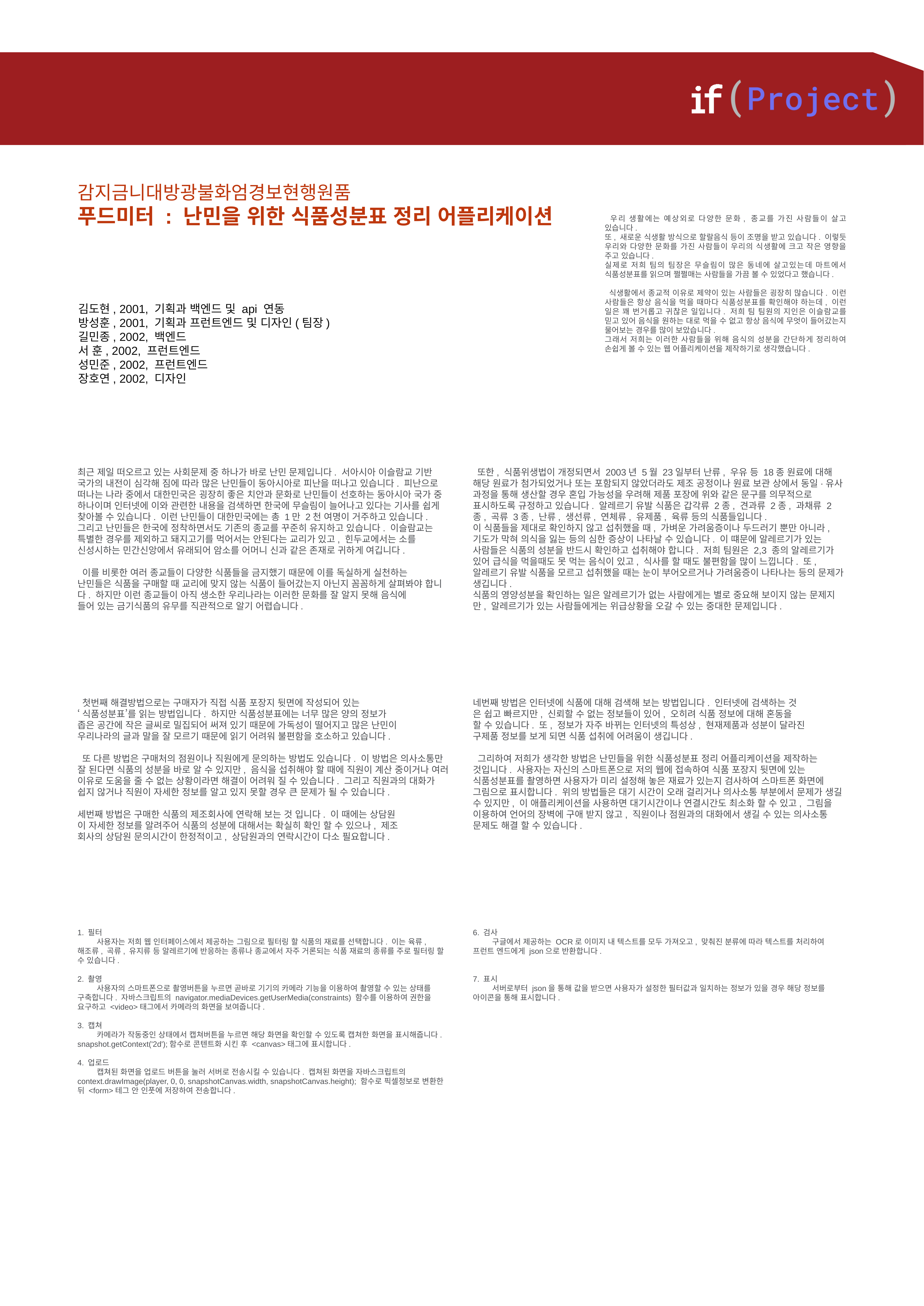

# 감지금니대방광불화엄경보현행원품 푸드미터 : 난민을 위한 식품성분표 정리 어플리케이션

 우리 생활에는 예상외로 다양한 문화, 종교를 가진 사람들이 살고 있습니다.
또, 새로운 식생활 방식으로 할랄음식 등이 조명을 받고 있습니다. 이렇듯 우리와 다양한 문화를 가진 사람들이 우리의 식생활에 크고 작은 영향을 주고 있습니다.
실제로 저희 팀의 팀장은 무슬림이 많은 동네에 살고있는데 마트에서 식품성분표를 읽으며 쩔쩔매는 사람들을 가끔 볼 수 있었다고 했습니다.

 식생활에서 종교적 이유로 제약이 있는 사람들은 굉장히 많습니다. 이런 사람들은 항상 음식을 먹을 때마다 식품성분표를 확인해야 하는데, 이런 일은 꽤 번거롭고 귀찮은 일입니다. 저희 팀 팀원의 지인은 이슬람교를 믿고 있어 음식을 원하는 대로 먹을 수 없고 항상 음식에 무엇이 들어갔는지 물어보는 경우를 많이 보았습니다.
그래서 저희는 이러한 사람들을 위해 음식의 성분을 간단하게 정리하여 손쉽게 볼 수 있는 웹 어플리케이션을 제작하기로 생각했습니다.

김도현, 2001, 기획과 백엔드 및 api 연동
방성훈, 2001, 기획과 프런트엔드 및 디자인(팀장)
길민종, 2002, 백엔드
서 훈, 2002, 프런트엔드
성민준, 2002, 프런트엔드
장호연, 2002, 디자인

최근 제일 떠오르고 있는 사회문제 중 하나가 바로 난민 문제입니다. 서아시아 이슬람교 기반 국가의 내전이 심각해 짐에 따라 많은 난민들이 동아시아로 피난을 떠나고 있습니다. 피난으로 떠나는 나라 중에서 대한민국은 굉장히 좋은 치안과 문화로 난민들이 선호하는 동아시아 국가 중 하나이며 인터넷에 이와 관련한 내용을 검색하면 한국에 무슬림이 늘어나고 있다는 기사를 쉽게 찾아볼 수 있습니다. 이런 난민들이 대한민국에는 총 1만 2천 여명이 거주하고 있습니다. 그리고 난민들은 한국에 정착하면서도 기존의 종교를 꾸준히 유지하고 있습니다. 이슬람교는 특별한 경우를 제외하고 돼지고기를 먹어서는 안된다는 교리가 있고, 힌두교에서는 소를 신성시하는 민간신앙에서 유래되어 암소를 어머니 신과 같은 존재로 귀하게 여깁니다.

 이를 비롯한 여러 종교들이 다양한 식품들을 금지했기 때문에 이를 독실하게 실천하는
난민들은 식품을 구매할 때 교리에 맞지 않는 식품이 들어갔는지 아닌지 꼼꼼하게 살펴봐야 합니다. 하지만 이런 종교들이 아직 생소한 우리나라는 이러한 문화를 잘 알지 못해 음식에
들어 있는 금기식품의 유무를 직관적으로 알기 어렵습니다.
 또한, 식품위생법이 개정되면서 2003년 5월 23일부터 난류, 우유 등 18종 원료에 대해 해당 원료가 첨가되었거나 또는 포함되지 않았더라도 제조 공정이나 원료 보관 상에서 동일·유사 과정을 통해 생산할 경우 혼입 가능성을 우려해 제품 포장에 위와 같은 문구를 의무적으로 표시하도록 규정하고 있습니다. 알레르기 유발 식품은 갑각류 2종, 견과류 2종, 과채류 2종, 곡류 3종, 난류, 생선류, 연체류, 유제품, 육류 등의 식품들입니다.
이 식품들을 제대로 확인하지 않고 섭취했을 때, 가벼운 가려움증이나 두드러기 뿐만 아니라, 기도가 막혀 의식을 잃는 등의 심한 증상이 나타날 수 있습니다. 이 떄문에 알레르기가 있는 사람들은 식품의 성분을 반드시 확인하고 섭취해야 합니다. 저희 팀원은 2,3 종의 알레르기가 있어 급식을 먹을때도 못 먹는 음식이 있고, 식사를 할 때도 불편함을 많이 느낍니다. 또, 알레르기 유발 식품을 모르고 섭취했을 때는 눈이 부어오르거나 가려움증이 나타나는 등의 문제가 생깁니다.
식품의 영양성분을 확인하는 일은 알레르기가 없는 사람에게는 별로 중요해 보이지 않는 문제지만, 알레르기가 있는 사람들에게는 위급상황을 오갈 수 있는 중대한 문제입니다.

 첫번째 해결방법으로는 구매자가 직접 식품 포장지 뒷면에 작성되어 있는
‘식품성분표’를 읽는 방법입니다. 하지만 식품성분표에는 너무 많은 양의 정보가
좁은 공간에 작은 글씨로 밀집되어 써져 있기 때문에 가독성이 떨어지고 많은 난민이
우리나라의 글과 말을 잘 모르기 때문에 읽기 어려워 불편함을 호소하고 있습니다.

 또 다른 방법은 구매처의 점원이나 직원에게 문의하는 방법도 있습니다. 이 방법은 의사소통만 잘 된다면 식품의 성분을 바로 알 수 있지만, 음식을 섭취해야 할 때에 직원이 계산 중이거나 여러 이유로 도움을 줄 수 없는 상황이라면 해결이 어려워 질 수 있습니다. 그리고 직원과의 대화가 쉽지 않거나 직원이 자세한 정보를 알고 있지 못할 경우 큰 문제가 될 수 있습니다.

세번째 방법은 구매한 식품의 제조회사에 연락해 보는 것 입니다. 이 때에는 상담원
이 자세한 정보를 알려주어 식품의 성분에 대해서는 확실히 확인 할 수 있으나, 제조
회사의 상담원 문의시간이 한정적이고, 상담원과의 연락시간이 다소 필요합니다.
네번째 방법은 인터넷에 식품에 대해 검색해 보는 방법입니다. 인터넷에 검색하는 것
은 쉽고 빠르지만, 신뢰할 수 없는 정보들이 있어, 오히려 식품 정보에 대해 혼동을
할 수 있습니다. 또, 정보가 자주 바뀌는 인터넷의 특성상, 현재제품과 성분이 달라진
구제품 정보를 보게 되면 식품 섭취에 어려움이 생깁니다.

 그리하여 저희가 생각한 방법은 난민들을 위한 식품성분표 정리 어플리케이션을 제작하는 것입니다. 사용자는 자신의 스마트폰으로 저의 웹에 접속하여 식품 포장지 뒷면에 있는 식품성분표를 촬영하면 사용자가 미리 설정해 놓은 재료가 있는지 검사하여 스마트폰 화면에 그림으로 표시합니다. 위의 방법들은 대기 시간이 오래 걸리거나 의사소통 부분에서 문제가 생길 수 있지만, 이 애플리케이션을 사용하면 대기시간이나 연결시간도 최소화 할 수 있고, 그림을 이용하여 언어의 장벽에 구애 받지 않고, 직원이나 점원과의 대화에서 생길 수 있는 의사소통 문제도 해결 할 수 있습니다.

1. 필터
        사용자는 저희 웹 인터페이스에서 제공하는 그림으로 필터링 할 식품의 재료를 선택합니다. 이는 육류, 해조류, 곡류, 유지류 등 알레르기에 반응하는 종류나 종교에서 자주 거론되는 식품 재료의 종류를 주로 필터링 할 수 있습니다.

2. 촬영
        사용자의 스마트폰으로 촬영버튼을 누르면 곧바로 기기의 카메라 기능을 이용하여 촬영할 수 있는 상태를 구축합니다. 자바스크립트의 navigator.mediaDevices.getUserMedia(constraints) 함수를 이용하여 권한을 요구하고 <video>태그에서 카메라의 화면을 보여줍니다.

3. 캡쳐
        카메라가 작동중인 상태에서 캡쳐버튼을 누르면 해당 화면을 확인할 수 있도록 캡쳐한 화면을 표시해줍니다. snapshot.getContext('2d');함수로 콘텐트화 시킨 후 <canvas>태그에 표시합니다.

4. 업로드
        캡쳐된 화면을 업로드 버튼을 눌러 서버로 전송시킬 수 있습니다. 캡쳐된 화면을 자바스크립트의 context.drawImage(player, 0, 0, snapshotCanvas.width, snapshotCanvas.height); 함수로 픽셀정보로 변환한 뒤 <form>테그 안 인풋에 저장하여 전송합니다.
6. 검사
        구글에서 제공하는 OCR로 이미지 내 텍스트를 모두 가져오고, 맞춰진 분류에 따라 텍스트를 처리하여 프런트 엔드에게 json으로 반환합니다.

7. 표시
        서버로부터 json을 통해 값을 받으면 사용자가 설정한 필터값과 일치하는 정보가 있을 경우 해당 정보를 아이콘을 통해 표시합니다.